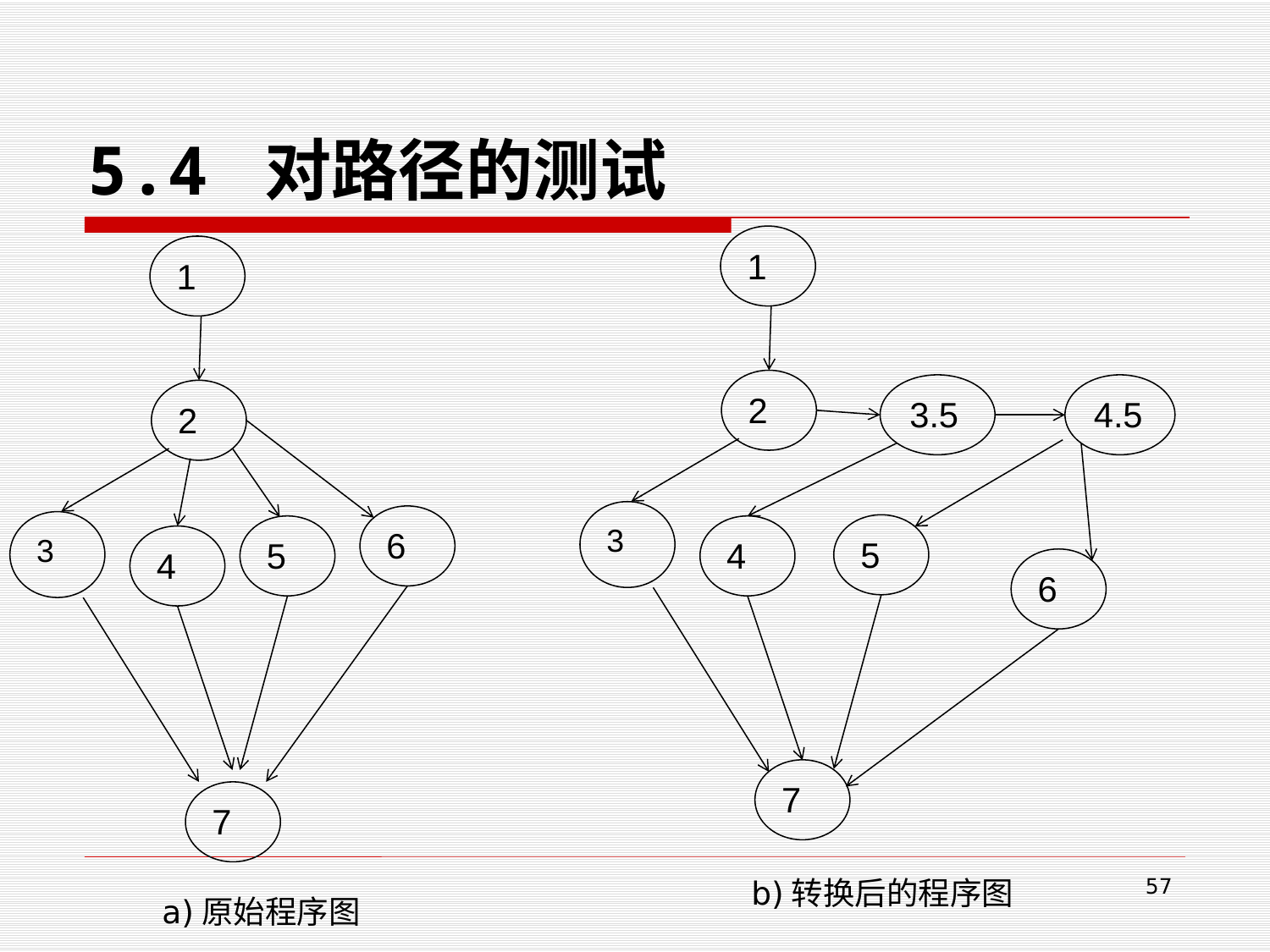

5.4 对路径的测试
1
1
2
3.5
4.5
2
3
6
3
5
5
4
4
6
7
7
b)转换后的程序图
57
a)原始程序图